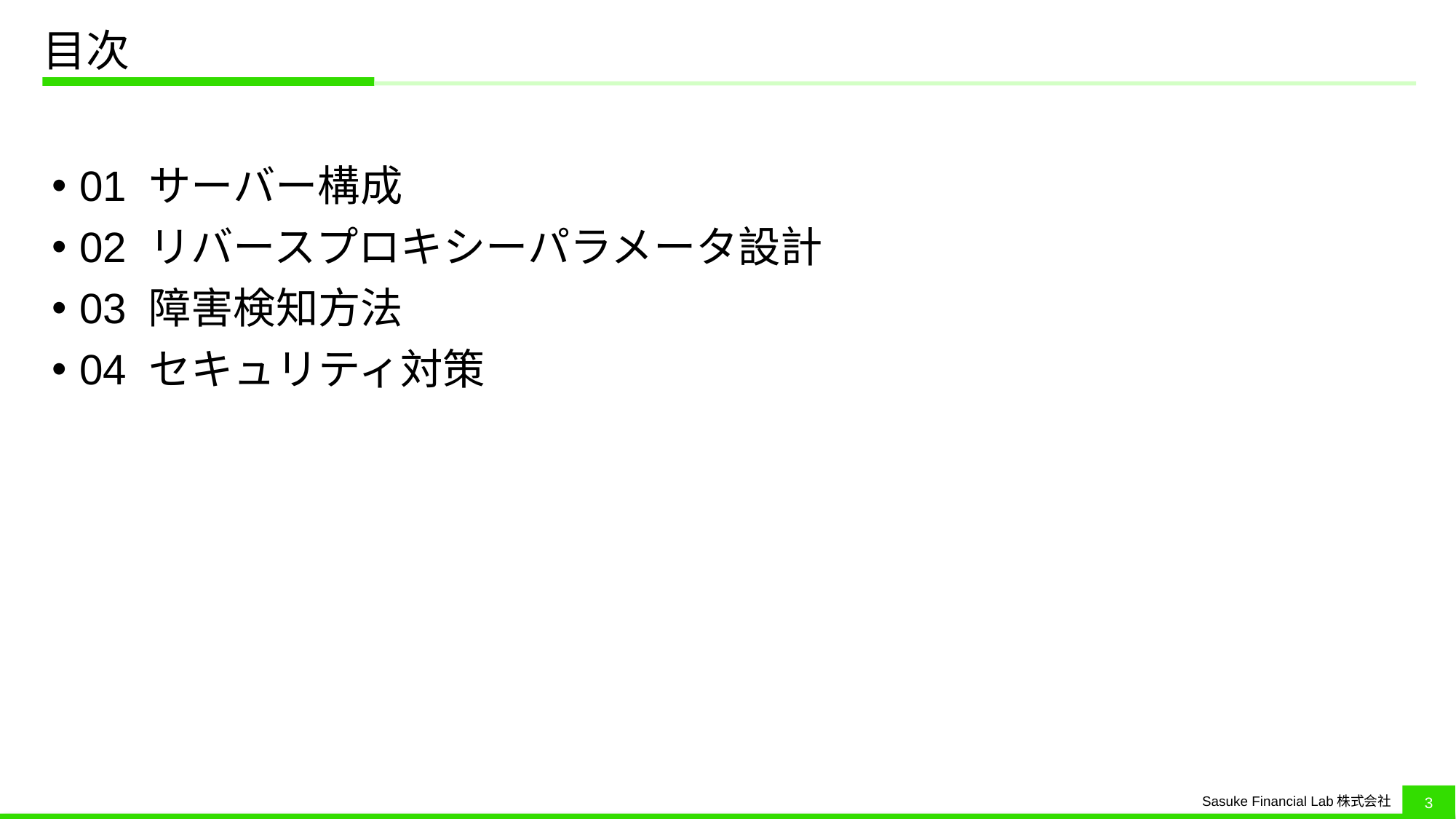

# 目次

01 サーバー構成
02 リバースプロキシーパラメータ設計
03 障害検知方法
04 セキュリティ対策

3
Sasuke Financial Lab株式会社